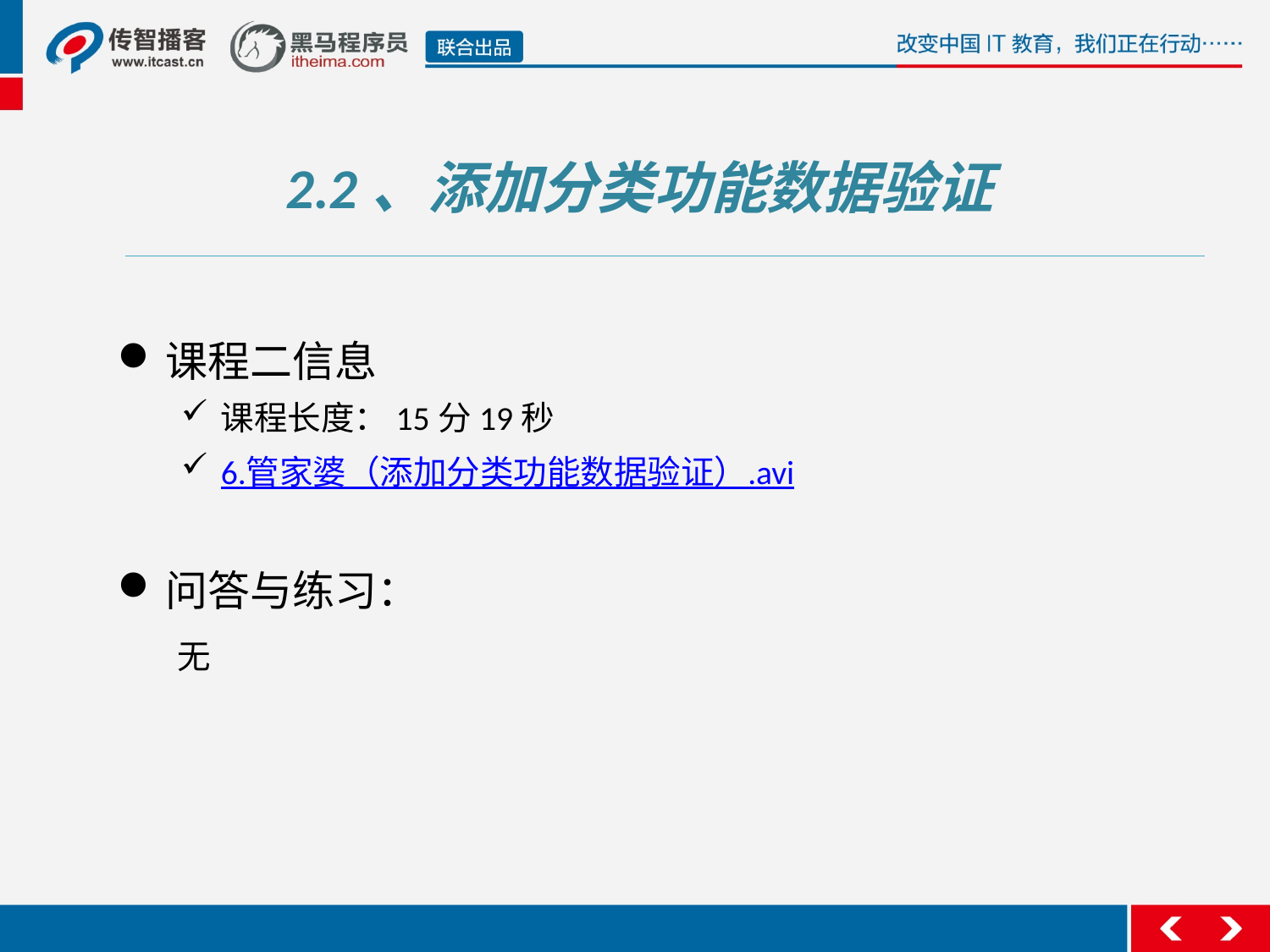

2.2、添加分类功能数据验证

课程二信息
课程长度：15分19秒
6.管家婆（添加分类功能数据验证）.avi

问答与练习：
       无